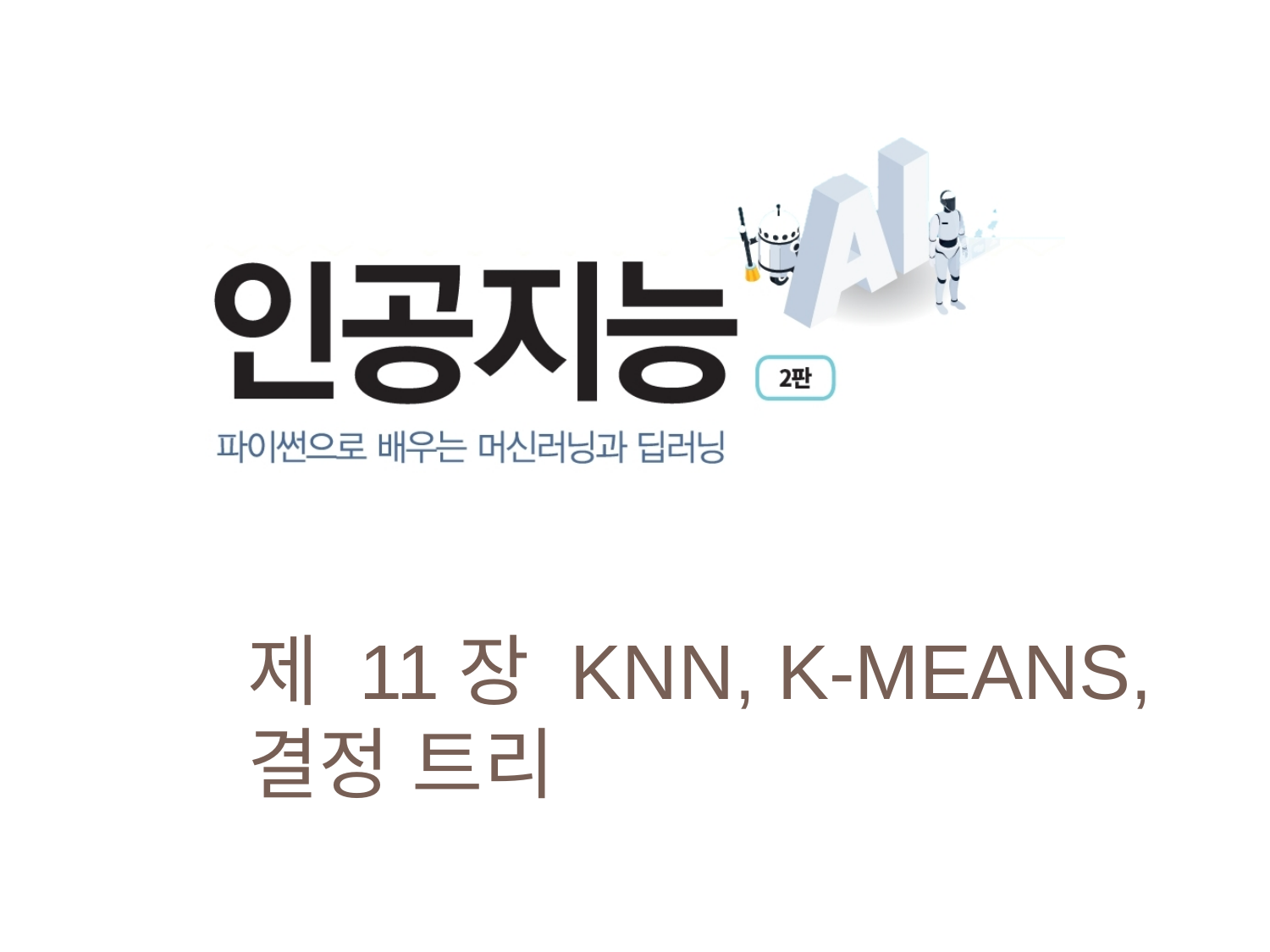

# 제 11장 kNN, K-means, 결정 트리